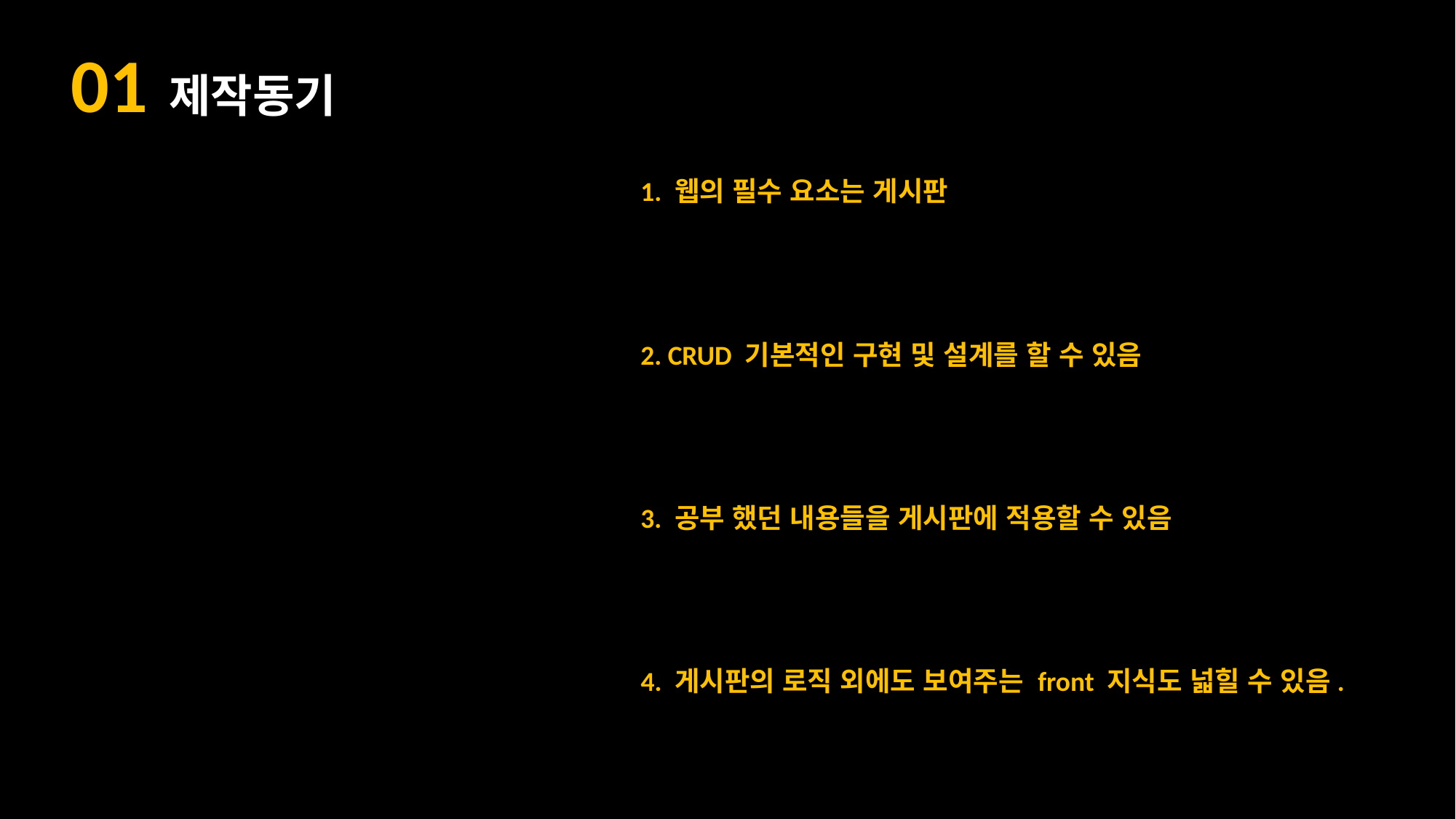

01 제작동기
1. 웹의 필수 요소는 게시판
2. CRUD 기본적인 구현 및 설계를 할 수 있음
3. 공부 했던 내용들을 게시판에 적용할 수 있음
4. 게시판의 로직 외에도 보여주는 front 지식도 넓힐 수 있음.